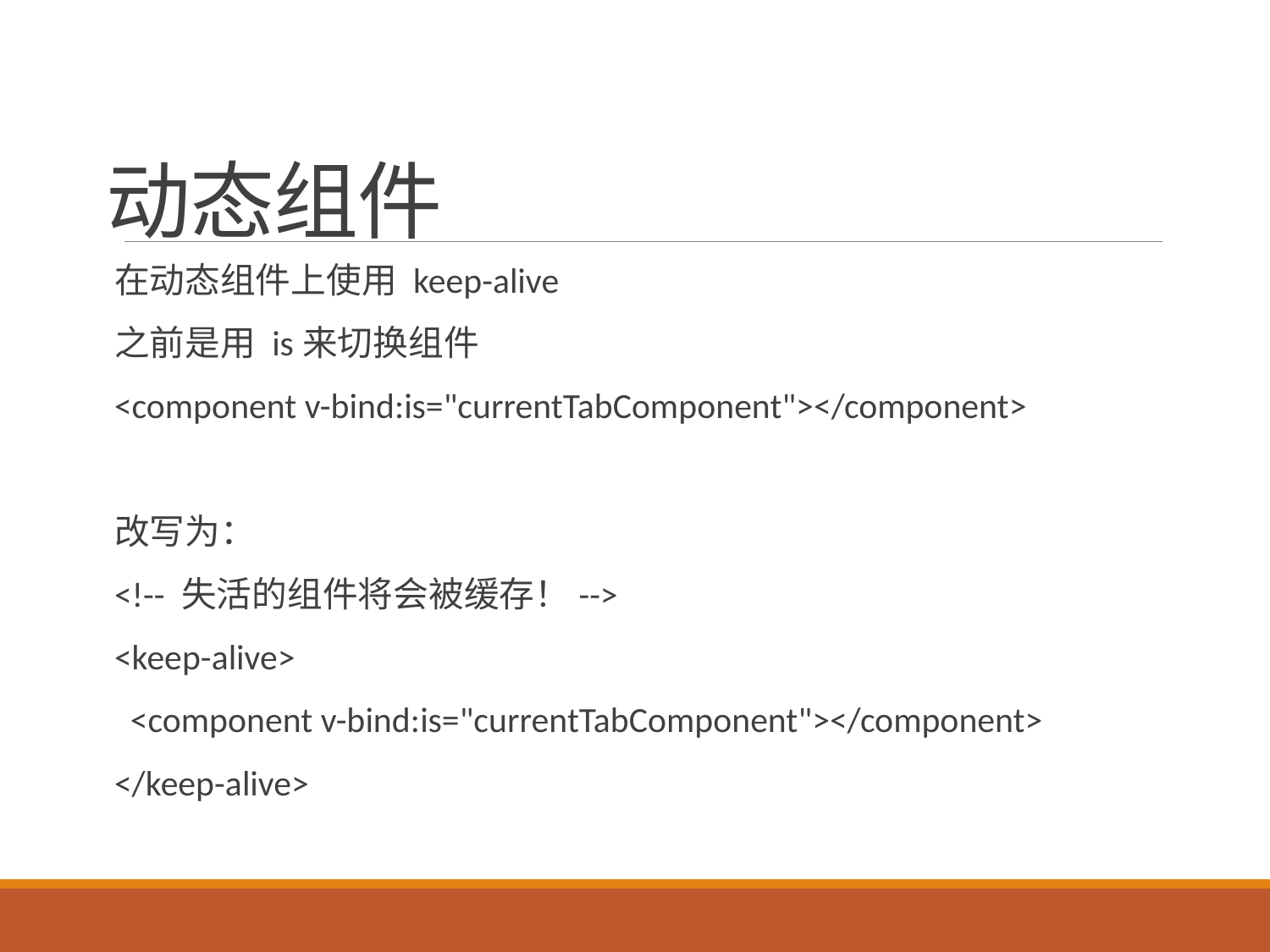

# 动态组件
在动态组件上使用 keep-alive
之前是用 is来切换组件
<component v-bind:is="currentTabComponent"></component>

改写为：
<!-- 失活的组件将会被缓存！-->
<keep-alive>
  <component v-bind:is="currentTabComponent"></component>
</keep-alive>